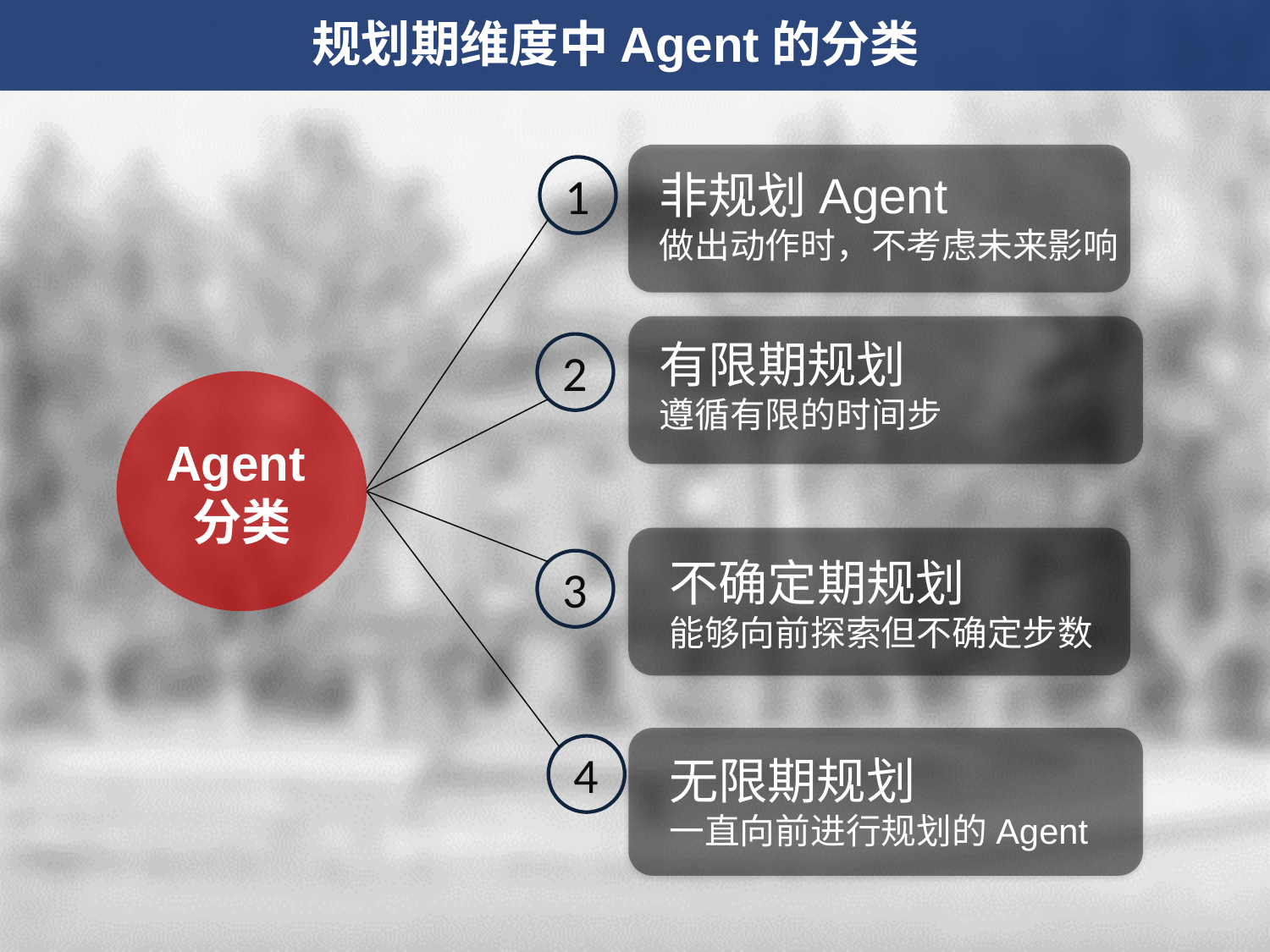

规划期维度中Agent的分类

1
非规划Agent
做出动作时，不考虑未来影响

有限期规划
遵循有限的时间步
2
Agent分类

不确定期规划
能够向前探索但不确定步数
3

4
无限期规划
一直向前进行规划的Agent